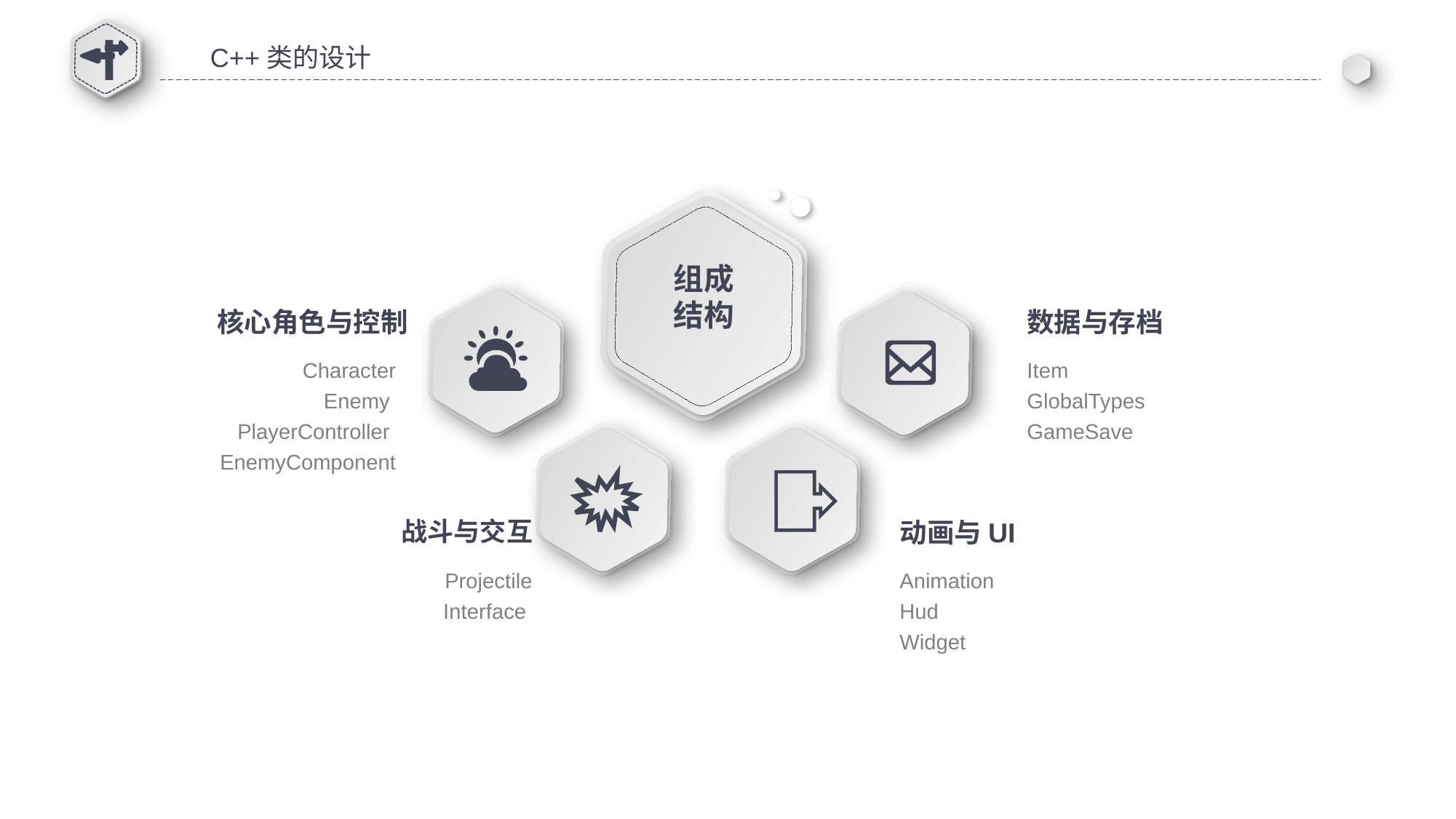

C++类的设计

组成
结构

核心角色与控制
数据与存档

Character
Enemy
PlayerController
EnemyComponent
Item
GlobalTypes
GameSave

战斗与交互
动画与UI
Projectile
Interface
Animation
Hud
Widget